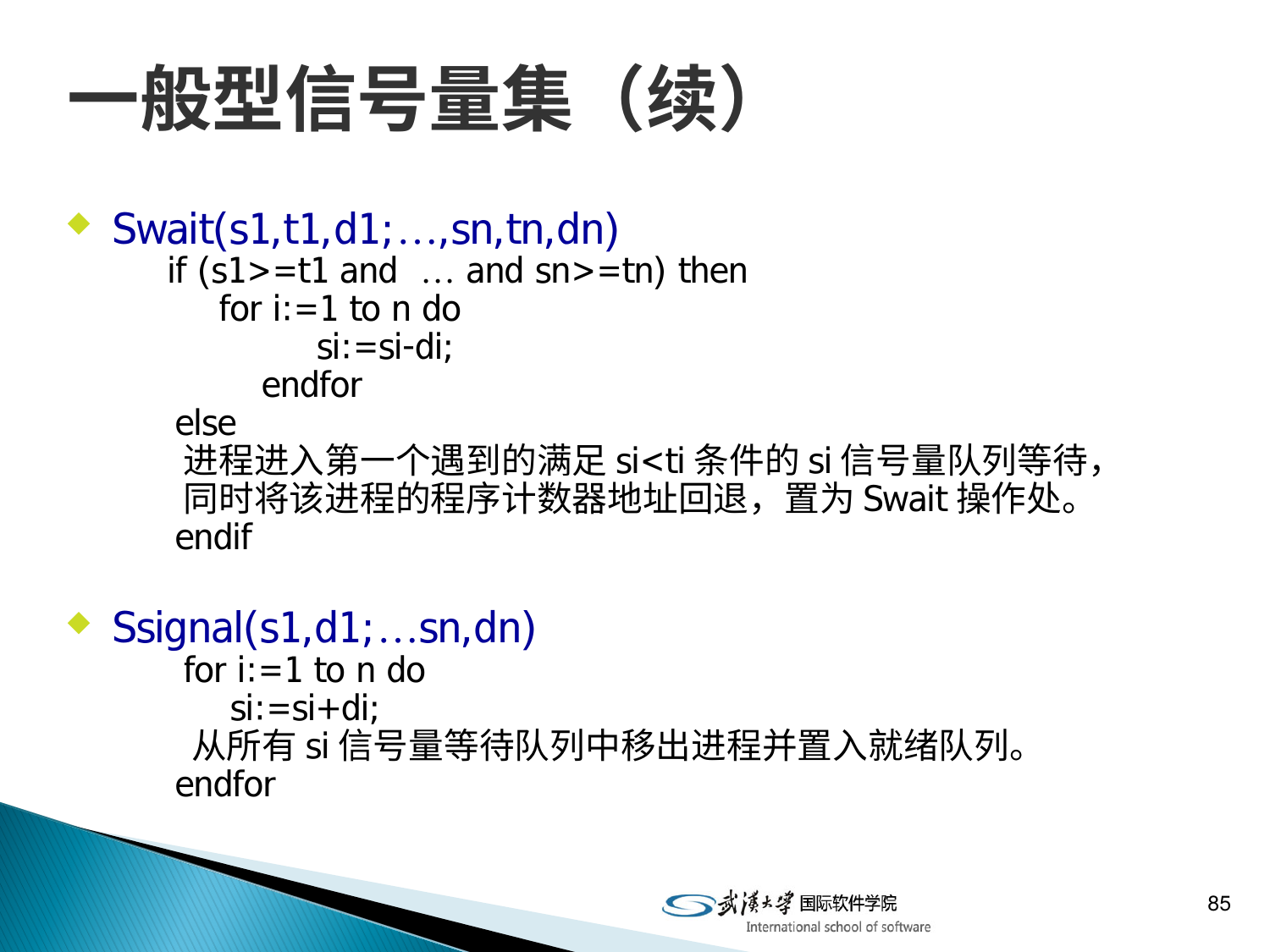

# 一般型信号量集（续）
Swait(s1,t1,d1;…,sn,tn,dn)
          if (s1>=t1 and  … and sn>=tn) then
              for i:=1 to n do
		       si:=si-di;
		  endfor
          else
              进程进入第一个遇到的满足si<ti条件的si信号量队列等待，
              同时将该进程的程序计数器地址回退，置为Swait操作处。
          endif

Ssignal(s1,d1;…sn,dn)
        for i:=1 to n do
               si:=si+di;
               从所有si信号量等待队列中移出进程并置入就绪队列。
          endfor